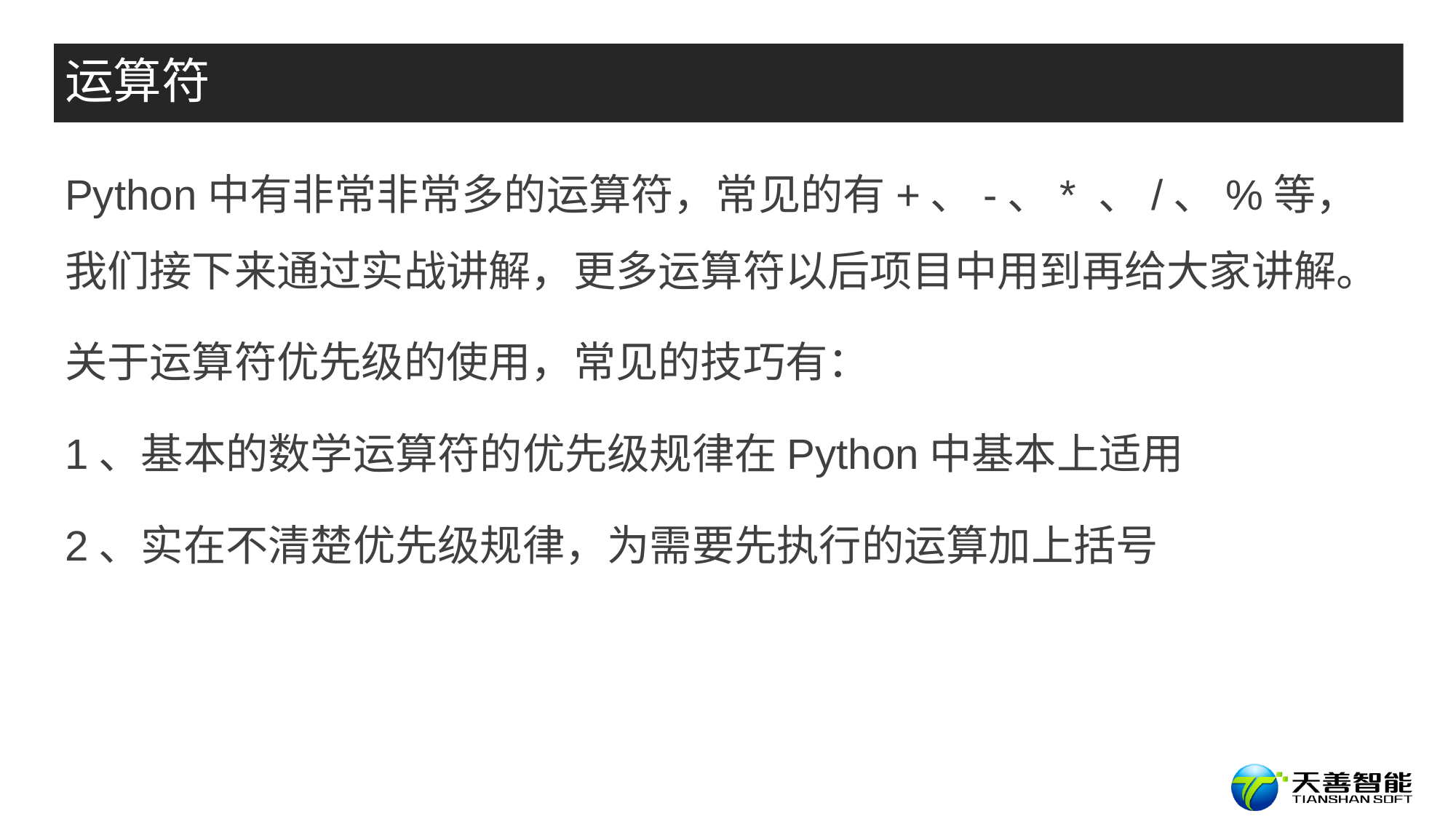

# 运算符
Python中有非常非常多的运算符，常见的有+、-、* 、/、%等，我们接下来通过实战讲解，更多运算符以后项目中用到再给大家讲解。
关于运算符优先级的使用，常见的技巧有：
1、基本的数学运算符的优先级规律在Python中基本上适用
2、实在不清楚优先级规律，为需要先执行的运算加上括号